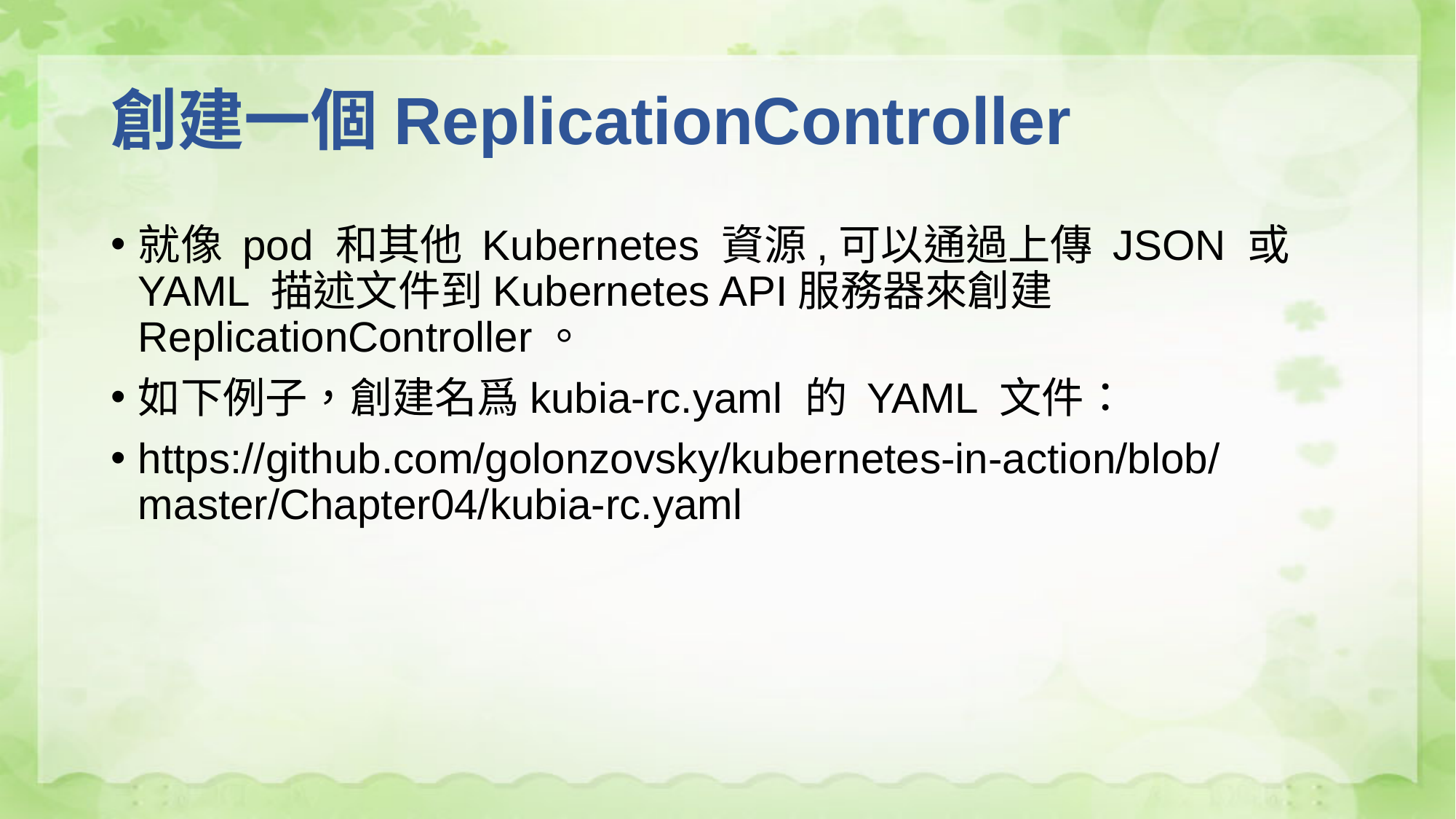

# 創建一個ReplicationController
就像 pod 和其他 Kubernetes 資源,可以通過上傳 JSON 或 YAML 描述文件到Kubernetes API服務器來創建 ReplicationController。
如下例子，創建名爲kubia-rc.yaml 的 YAML 文件：
https://github.com/golonzovsky/kubernetes-in-action/blob/master/Chapter04/kubia-rc.yaml